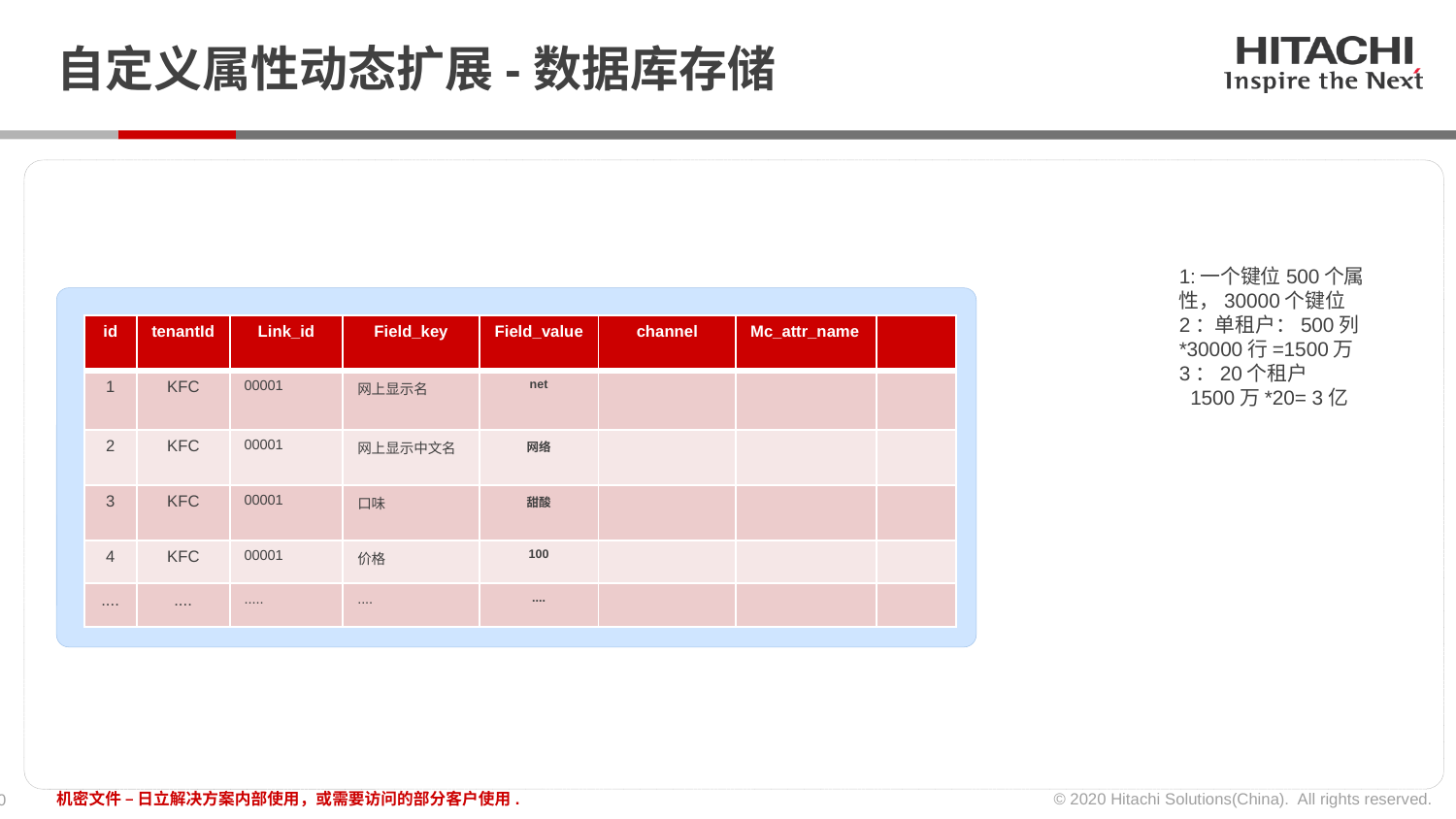

# 自定义属性动态扩展-数据库存储

1:一个键位500个属性，30000个键位
2：单租户：500列*30000行=1500万
3：20个租户
  1500万*20= 3亿

| id | tenantId | Link\_id | Field\_key | Field\_value | channel | Mc\_attr\_name |  |
| --- | --- | --- | --- | --- | --- | --- | --- |
| 1 | KFC | 00001 | 网上显示名 | net |  |  |  |
| 2 | KFC | 00001 | 网上显示中文名 | 网络 |  |  |  |
| 3 | KFC | 00001 | 口味 | 甜酸 |  |  |  |
| 4 | KFC | 00001 | 价格 | 100 |  |  |  |
| .... | .... | ..... | .... | .... |  |  |  |